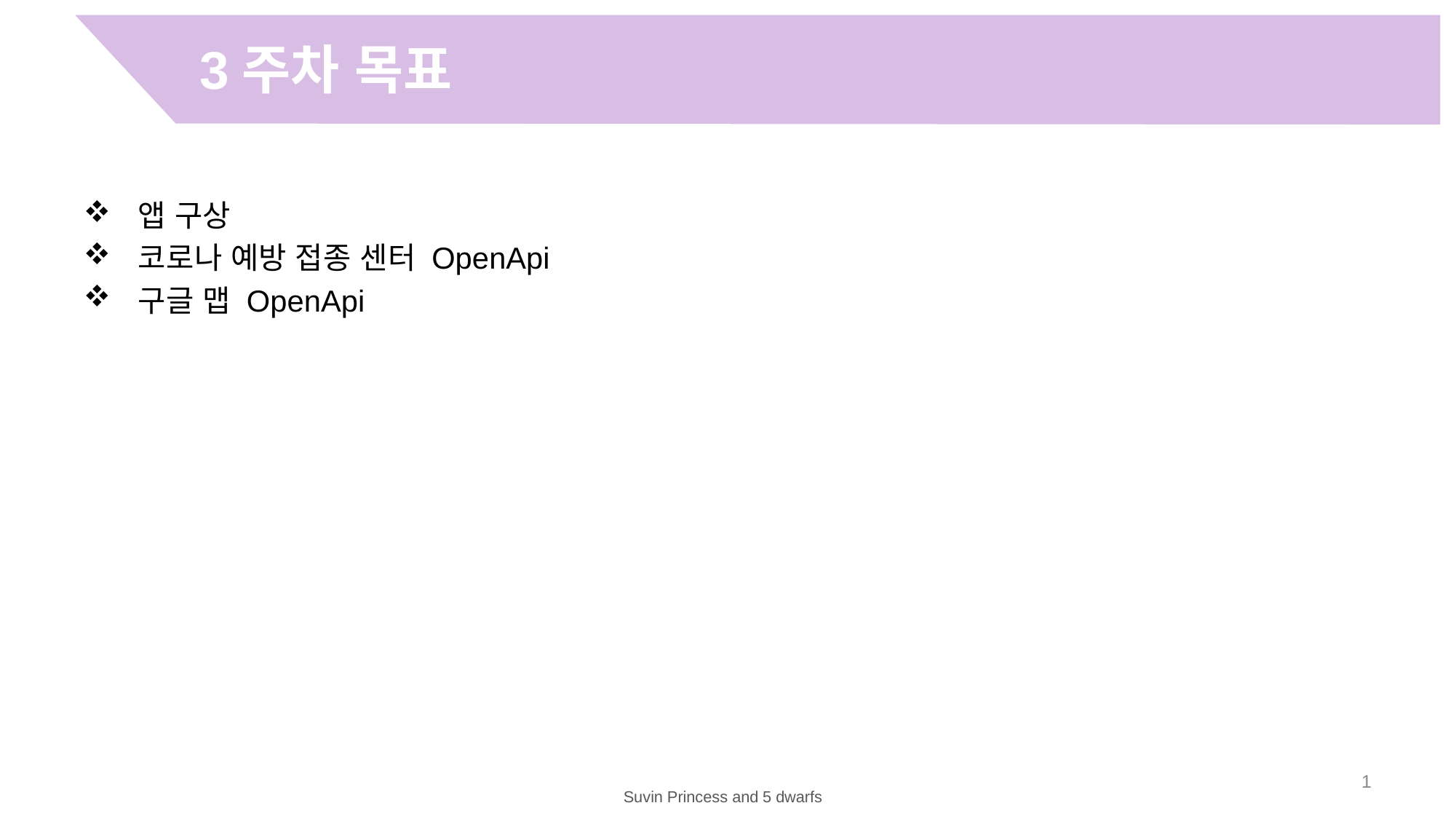

3주차 목표
앱 구상
코로나 예방 접종 센터 OpenApi
구글 맵 OpenApi

1
Suvin Princess and 5 dwarfs